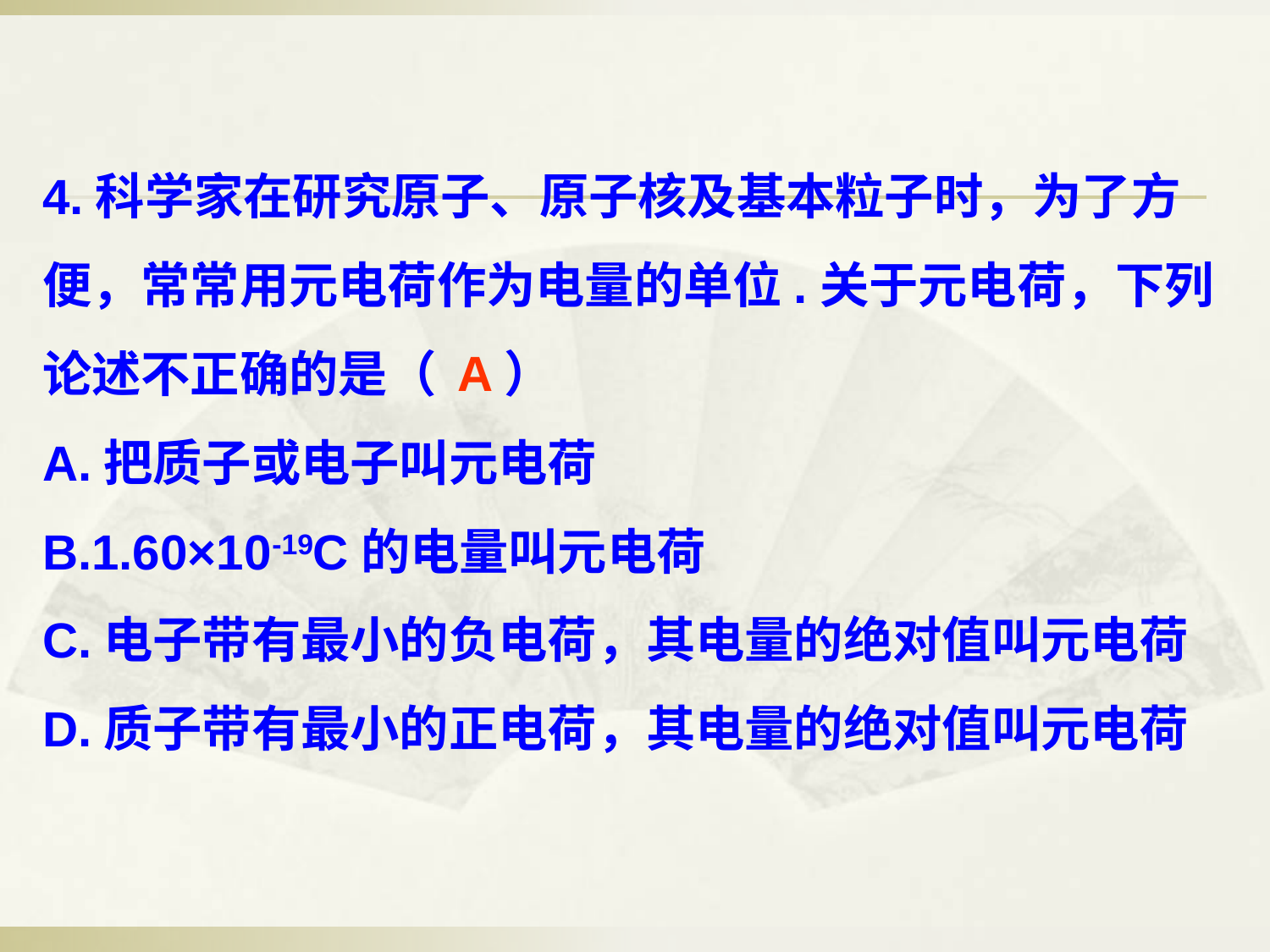

4.科学家在研究原子、原子核及基本粒子时，为了方
便，常常用元电荷作为电量的单位.关于元电荷，下列
论述不正确的是（      ）
A.把质子或电子叫元电荷
B.1.60×10-19C的电量叫元电荷
C.电子带有最小的负电荷，其电量的绝对值叫元电荷
D.质子带有最小的正电荷，其电量的绝对值叫元电荷
A